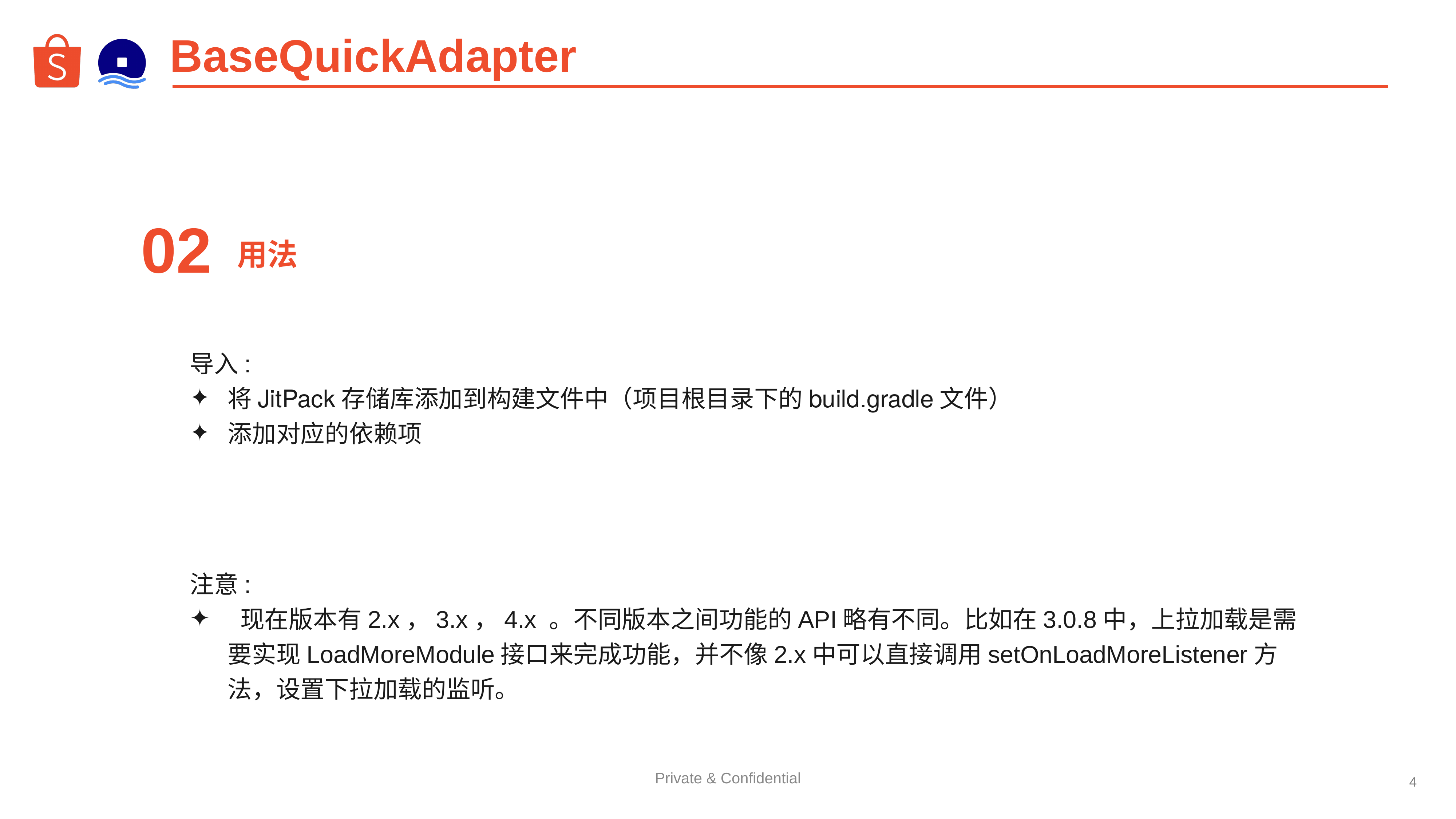

# BaseQuickAdapter
02
用法
导入:
将JitPack存储库添加到构建文件中（项目根目录下的build.gradle文件）
添加对应的依赖项
注意:
 现在版本有2.x，3.x，4.x 。不同版本之间功能的API略有不同。比如在3.0.8中，上拉加载是需要实现LoadMoreModule接口来完成功能，并不像2.x中可以直接调用setOnLoadMoreListener方法，设置下拉加载的监听。
4